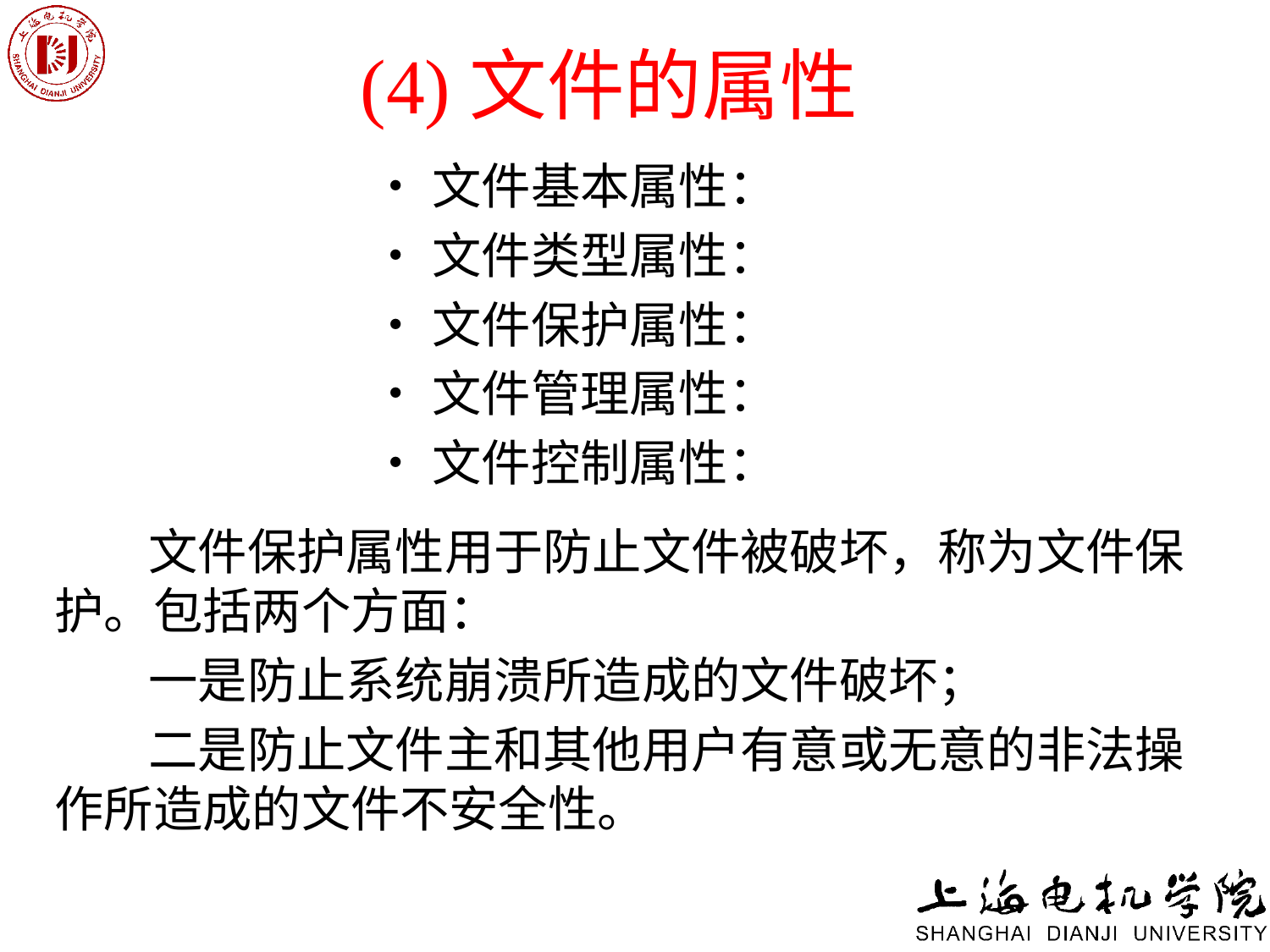

# (4)文件的属性
  •文件基本属性：
  •文件类型属性：
  •文件保护属性：
  •文件管理属性：
  •文件控制属性：
   文件保护属性用于防止文件被破坏，称为文件保护。包括两个方面：
   一是防止系统崩溃所造成的文件破坏；
   二是防止文件主和其他用户有意或无意的非法操作所造成的文件不安全性。